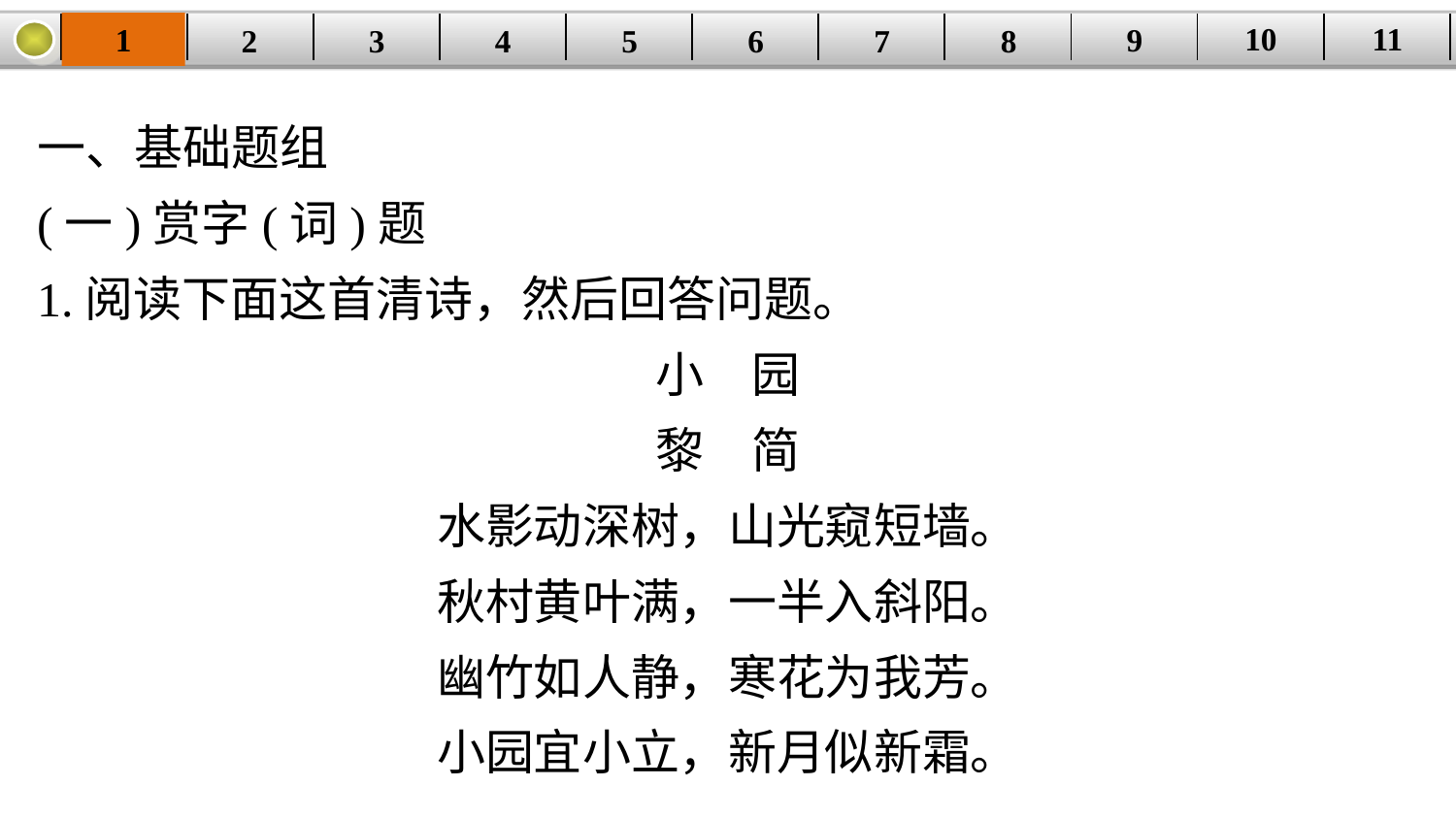

10

11
9
1
3
4
5
6
8
2
|  |  |  |  |  |  |  |  |  |  |  |
| --- | --- | --- | --- | --- | --- | --- | --- | --- | --- | --- |
7

一、基础题组
(一)赏字(词)题
1.阅读下面这首清诗，然后回答问题。
小　园
黎　简
水影动深树，山光窥短墙。
秋村黄叶满，一半入斜阳。
幽竹如人静，寒花为我芳。
小园宜小立，新月似新霜。